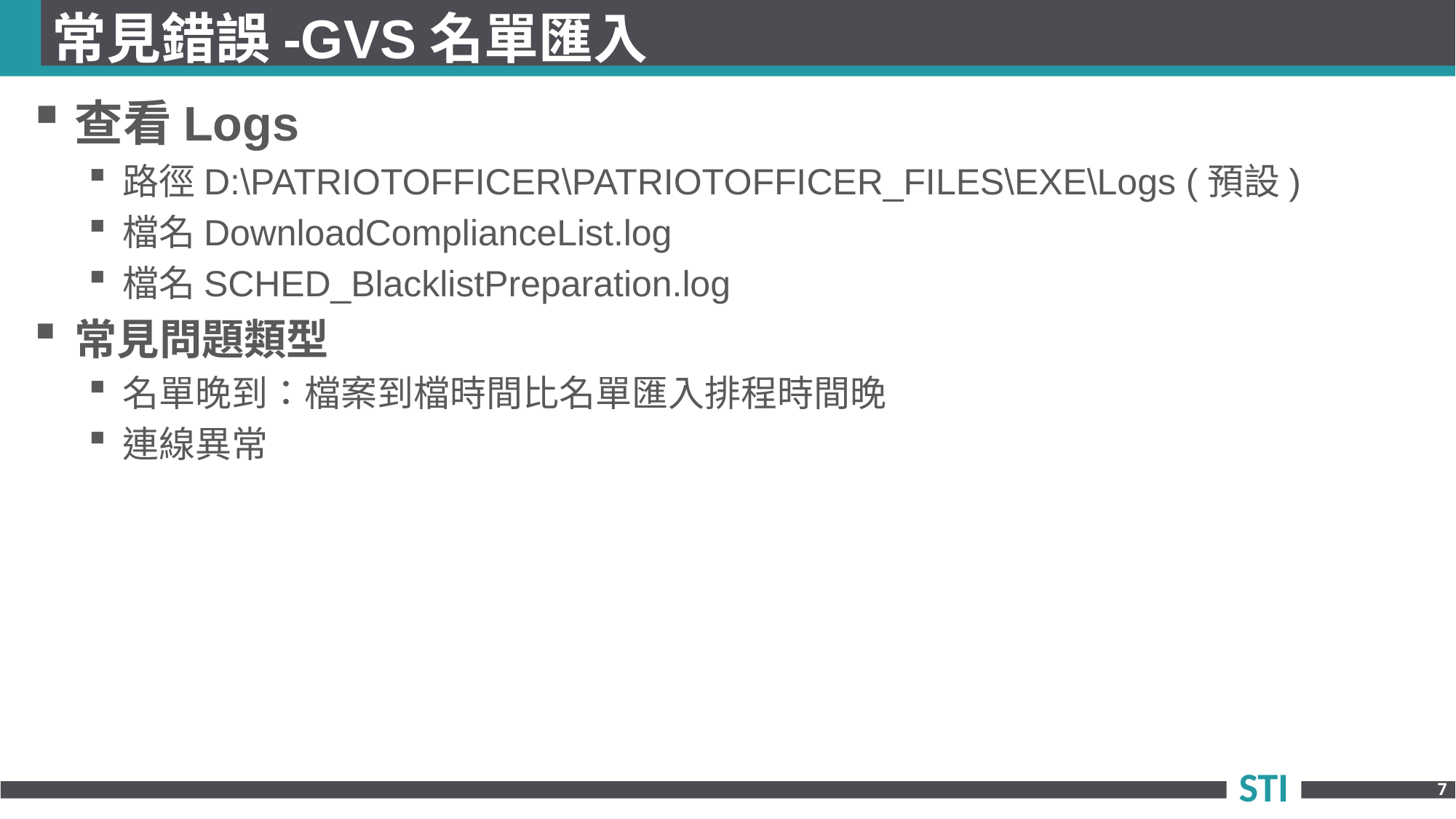

# 常見錯誤-GVS名單匯入
查看Logs
路徑D:\PATRIOTOFFICER\PATRIOTOFFICER_FILES\EXE\Logs (預設)
檔名DownloadComplianceList.log
檔名SCHED_BlacklistPreparation.log
常見問題類型
名單晚到：檔案到檔時間比名單匯入排程時間晚
連線異常

7